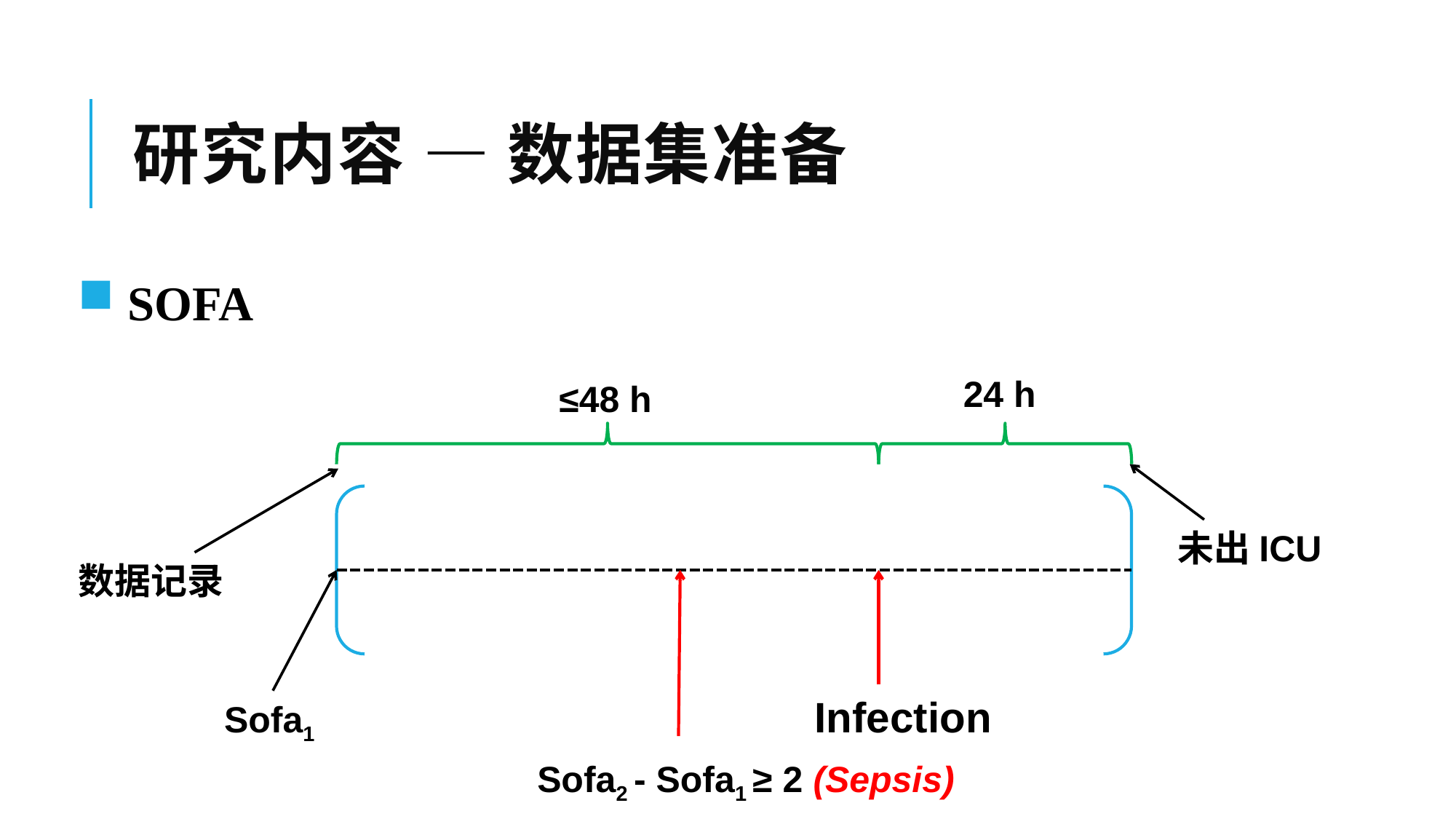

# 研究内容 — 数据集准备

 SOFA

24 h
≤48 h

未出ICU
数据记录
Infection
Sofa1
Sofa2 - Sofa1 ≥ 2 (Sepsis)